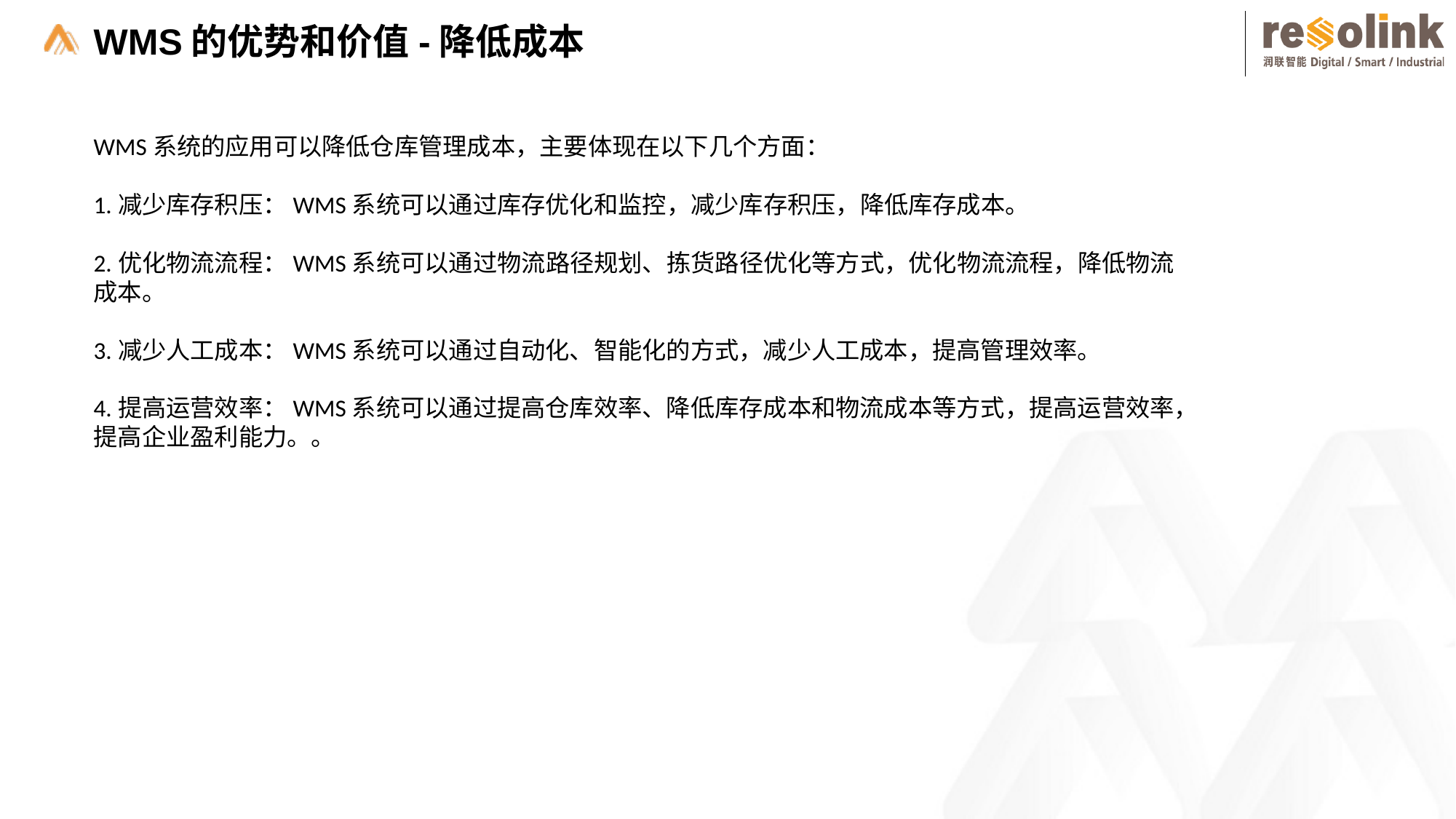

WMS的优势和价值-降低成本
WMS系统的应用可以降低仓库管理成本，主要体现在以下几个方面：

1.减少库存积压：WMS系统可以通过库存优化和监控，减少库存积压，降低库存成本。

2.优化物流流程：WMS系统可以通过物流路径规划、拣货路径优化等方式，优化物流流程，降低物流成本。

3.减少人工成本：WMS系统可以通过自动化、智能化的方式，减少人工成本，提高管理效率。

4.提高运营效率：WMS系统可以通过提高仓库效率、降低库存成本和物流成本等方式，提高运营效率，提高企业盈利能力。。